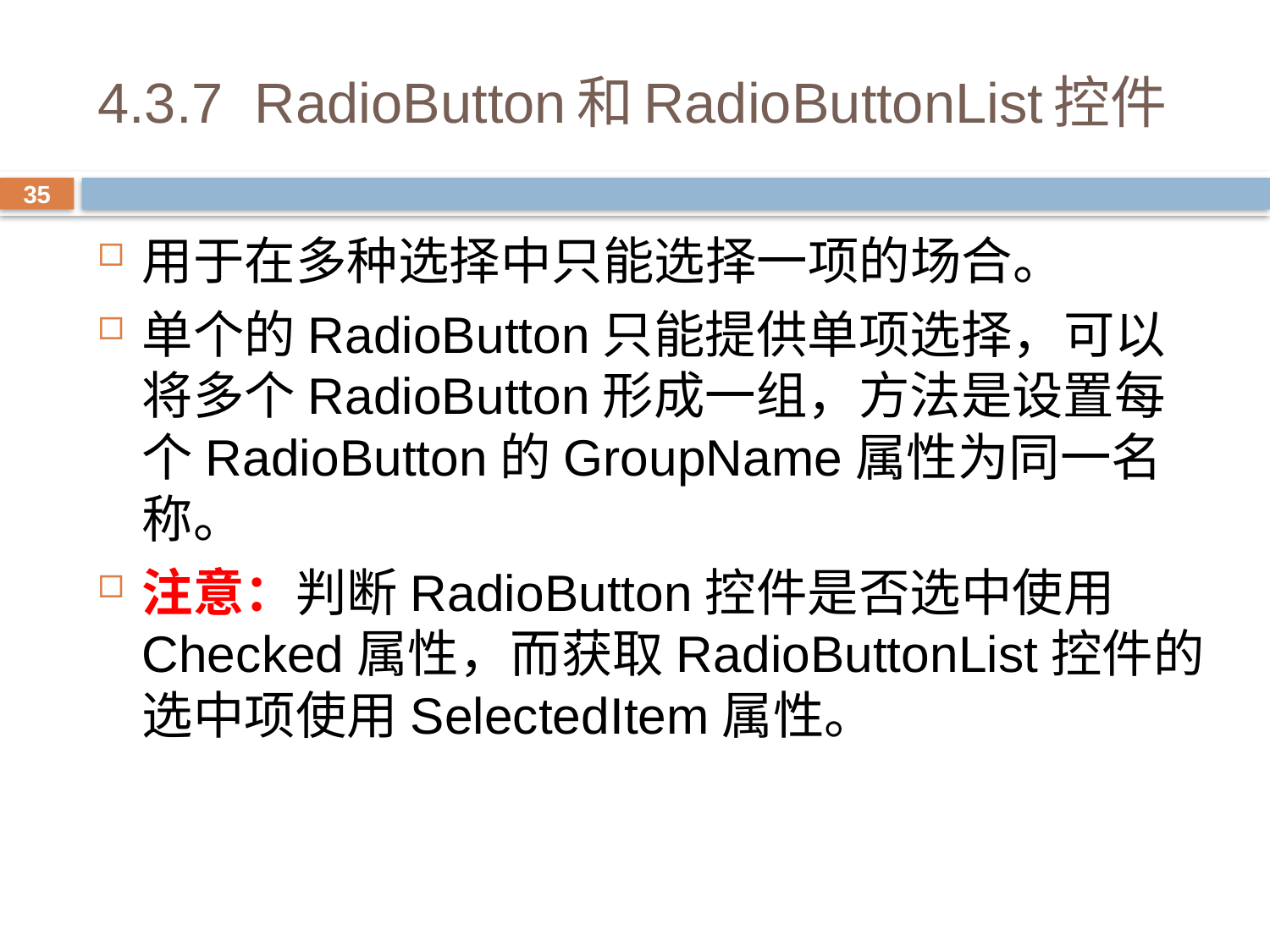

# 4.3.7  RadioButton和RadioButtonList控件
35
用于在多种选择中只能选择一项的场合。
单个的RadioButton只能提供单项选择，可以将多个RadioButton形成一组，方法是设置每个RadioButton的GroupName属性为同一名称。
注意：判断RadioButton控件是否选中使用Checked属性，而获取RadioButtonList控件的选中项使用SelectedItem属性。